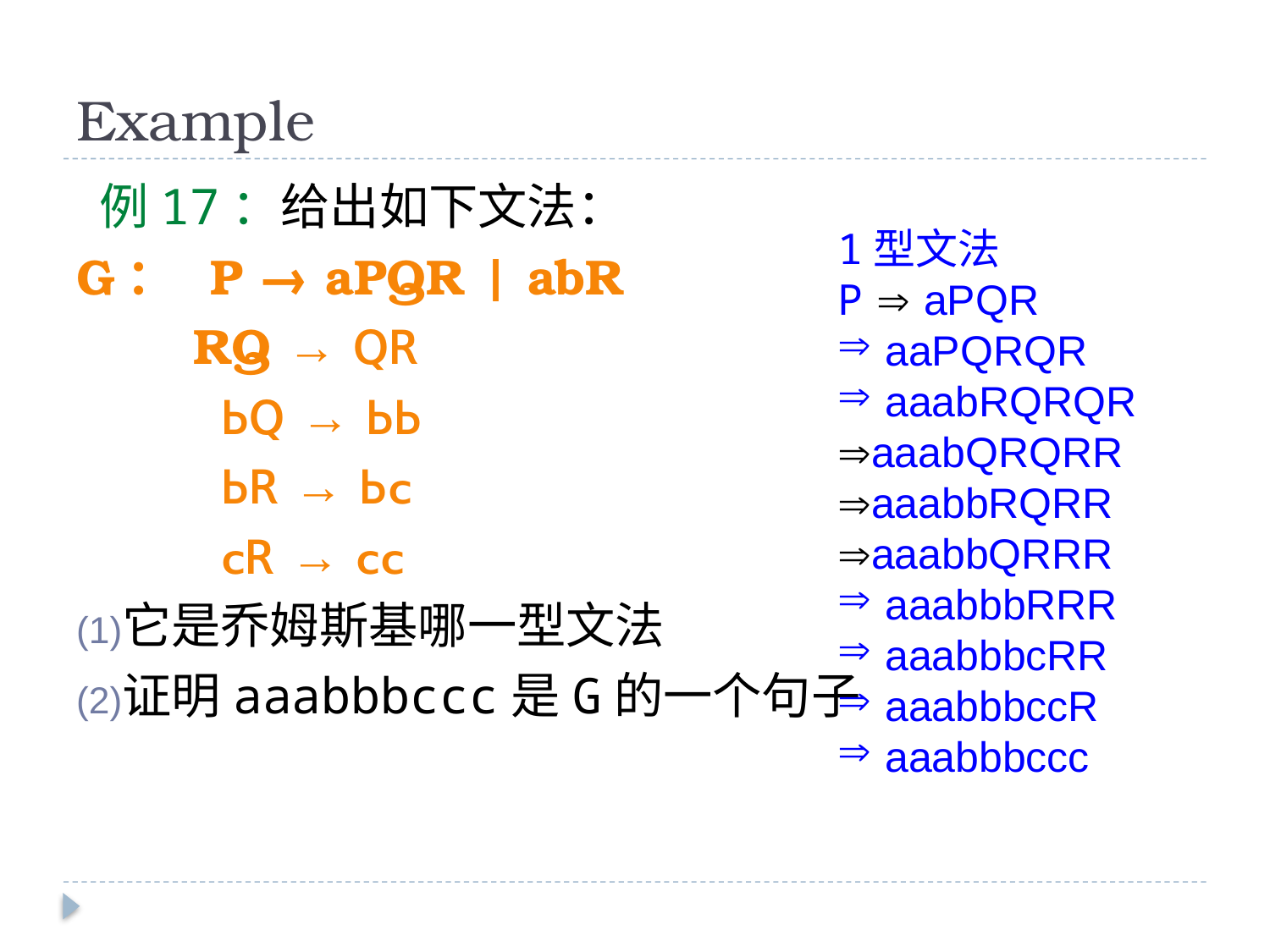

# Example
 例17：给出如下文法：
G：  P → aPQR | abR
       RQ → QR
         bQ → bb
         bR → bc
         cR → cc
它是乔姆斯基哪一型文法
证明aaabbbccc是G的一个句子

1型文法
P ⇒ aPQR
aaPQRQR
aaabRQRQR
⇒aaabQRQRR
⇒aaabbRQRR
⇒aaabbQRRR
aaabbbRRR
aaabbbcRR
aaabbbccR
aaabbbccc

77